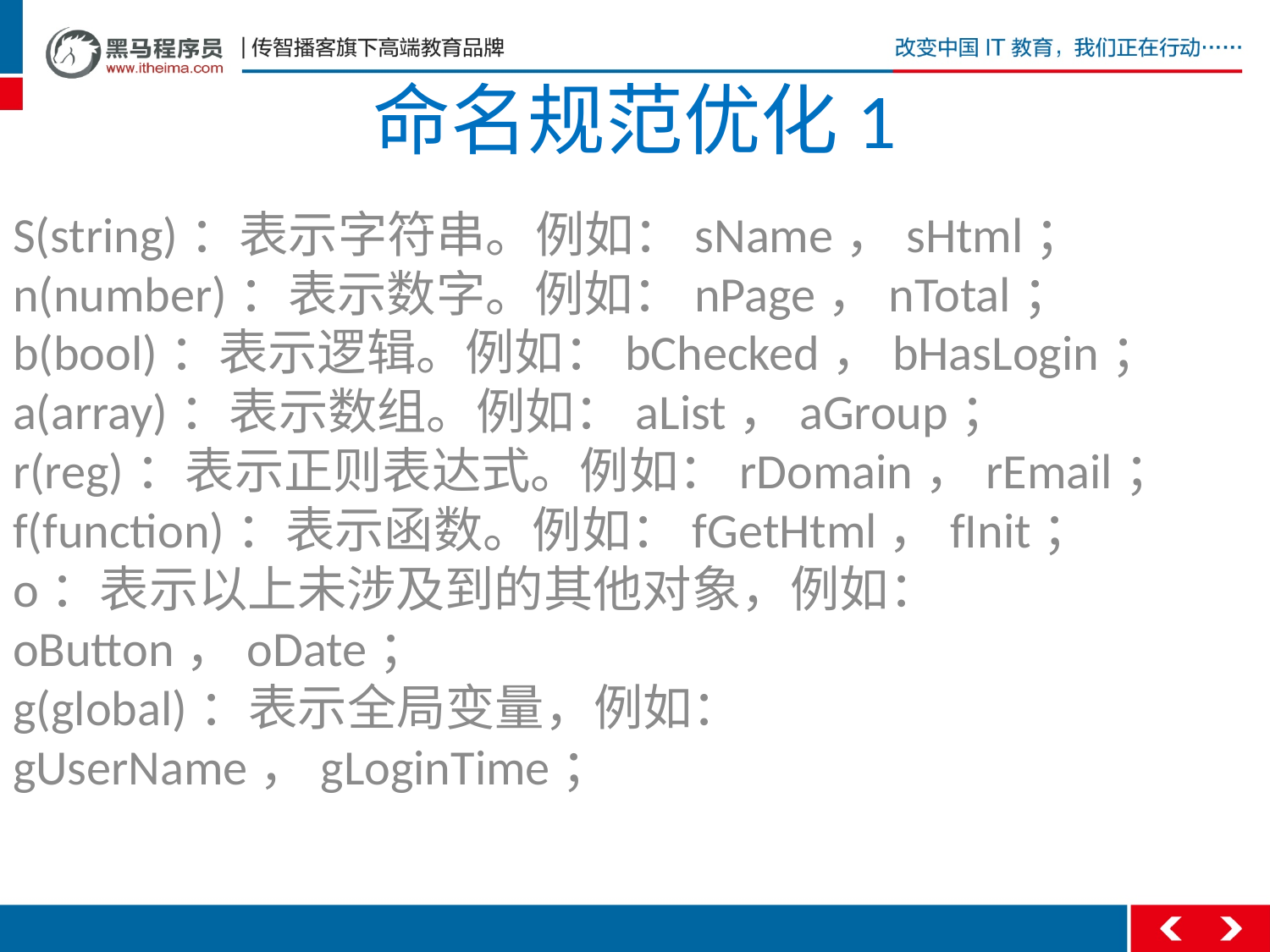

# 命名规范优化1
S(string)：表示字符串。例如：sName，sHtml；
n(number)：表示数字。例如：nPage，nTotal；
b(bool)：表示逻辑。例如：bChecked，bHasLogin；
a(array)：表示数组。例如：aList，aGroup；
r(reg)：表示正则表达式。例如：rDomain，rEmail；
f(function)：表示函数。例如：fGetHtml，fInit；
o：表示以上未涉及到的其他对象，例如：oButton，oDate；
g(global)：表示全局变量，例如：gUserName，gLoginTime；